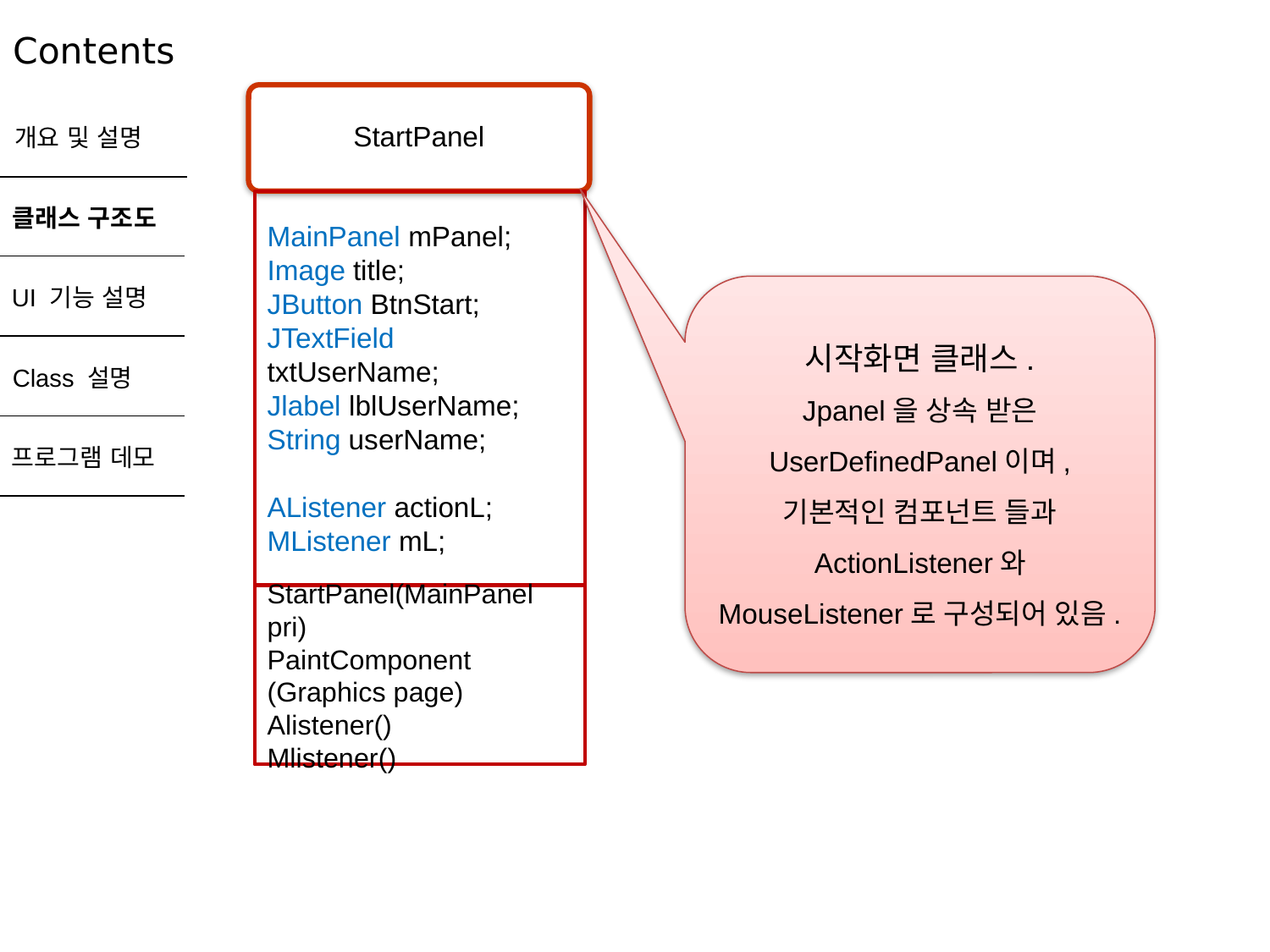

# Contents

StartPanel
개요 및 설명
MainPanel mPanel;
Image title;
JButton BtnStart;
JTextField txtUserName;
Jlabel lblUserName;
String userName;

AListener actionL;
MListener mL;
클래스 구조도
UI 기능 설명
시작화면 클래스.
Jpanel을 상속 받은 UserDefinedPanel이며, 기본적인 컴포넌트 들과 ActionListener와 MouseListener로 구성되어 있음.
Class 설명
프로그램 데모
StartPanel(MainPanel pri)
PaintComponent
(Graphics page)
Alistener()
Mlistener()